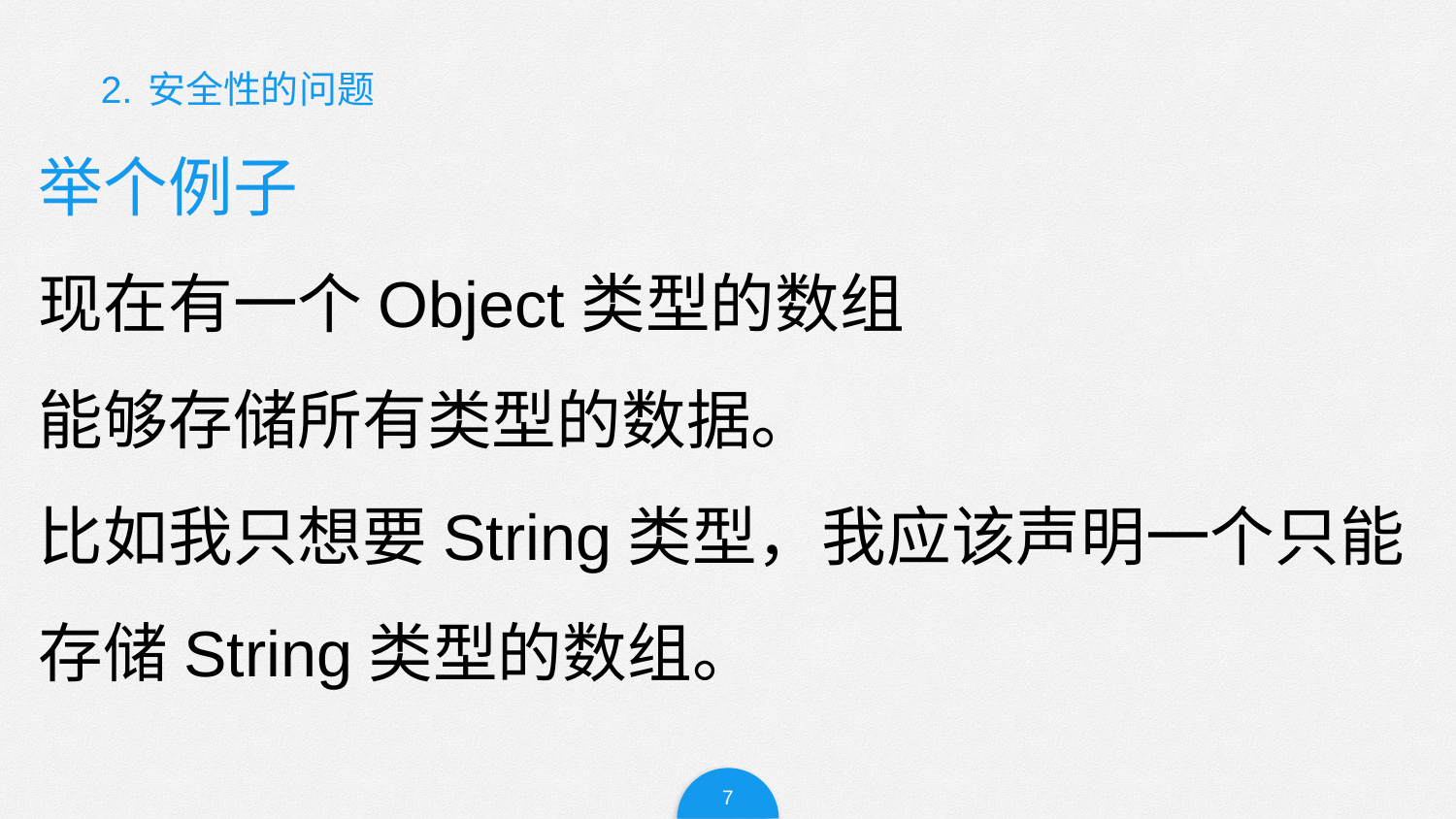

# 2. 安全性的问题
举个例子
现在有一个Object类型的数组
能够存储所有类型的数据。
比如我只想要String类型，我应该声明一个只能存储String类型的数组。

7